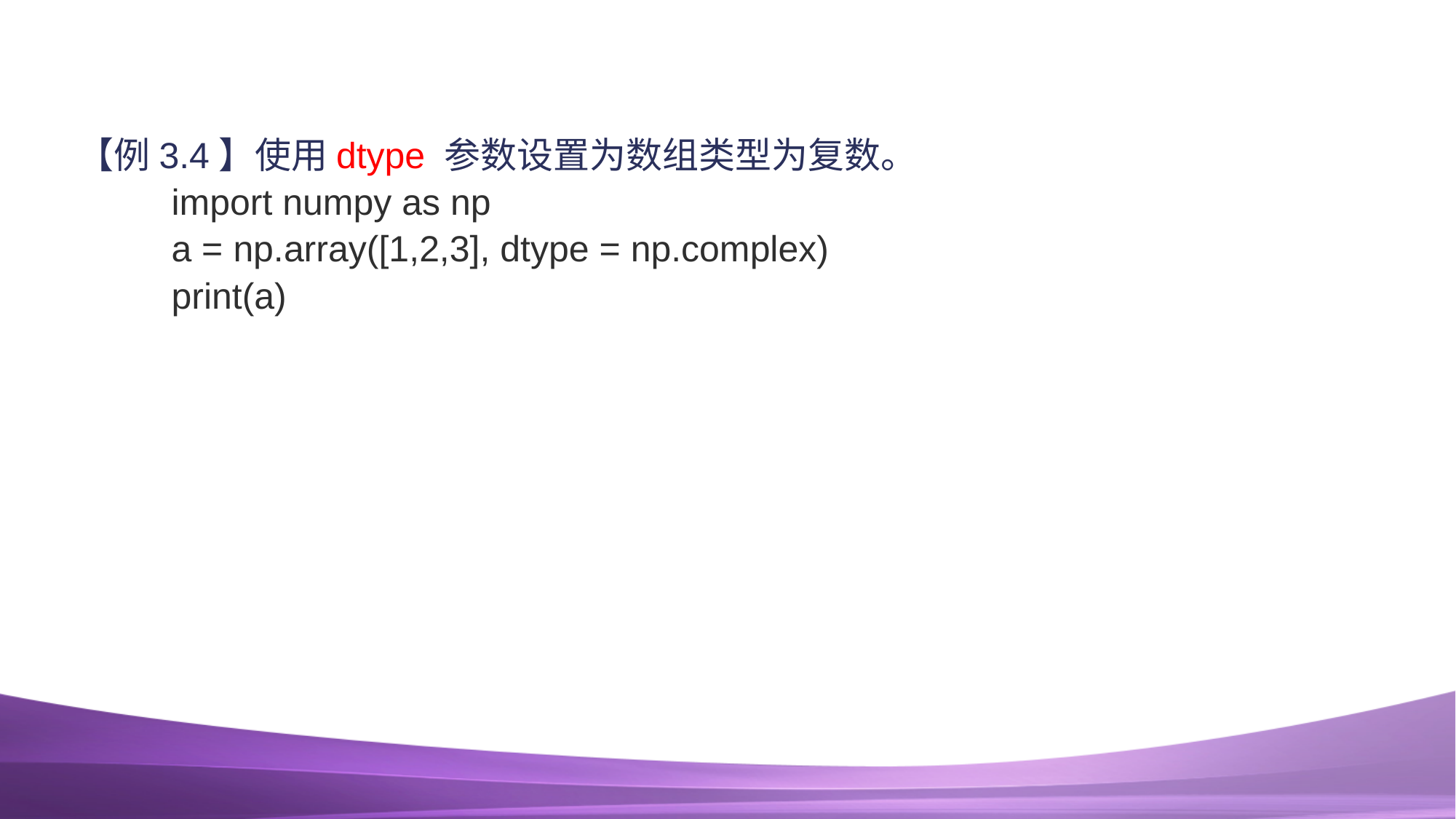

#
【例3.4】使用dtype 参数设置为数组类型为复数。
import numpy as np
a = np.array([1,2,3], dtype = np.complex)
print(a)